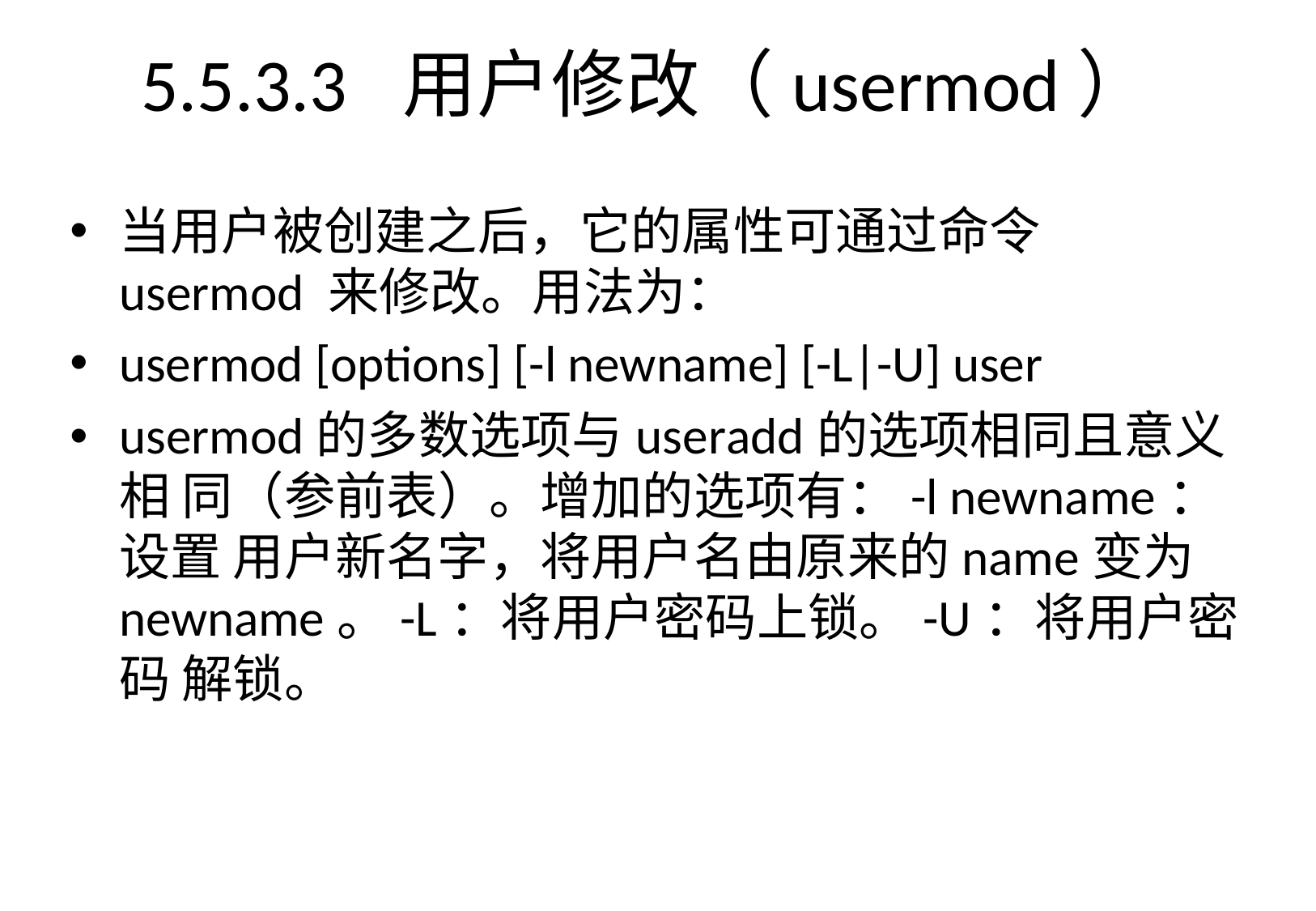

# 5.5.3.3	用户修改（usermod）
当用户被创建之后，它的属性可通过命令usermod 来修改。用法为：
usermod [options] [-l newname] [-L|-U] user
usermod的多数选项与useradd的选项相同且意义相 同（参前表）。增加的选项有：-l newname：设置 用户新名字，将用户名由原来的name变为 newname。-L：将用户密码上锁。-U：将用户密码 解锁。